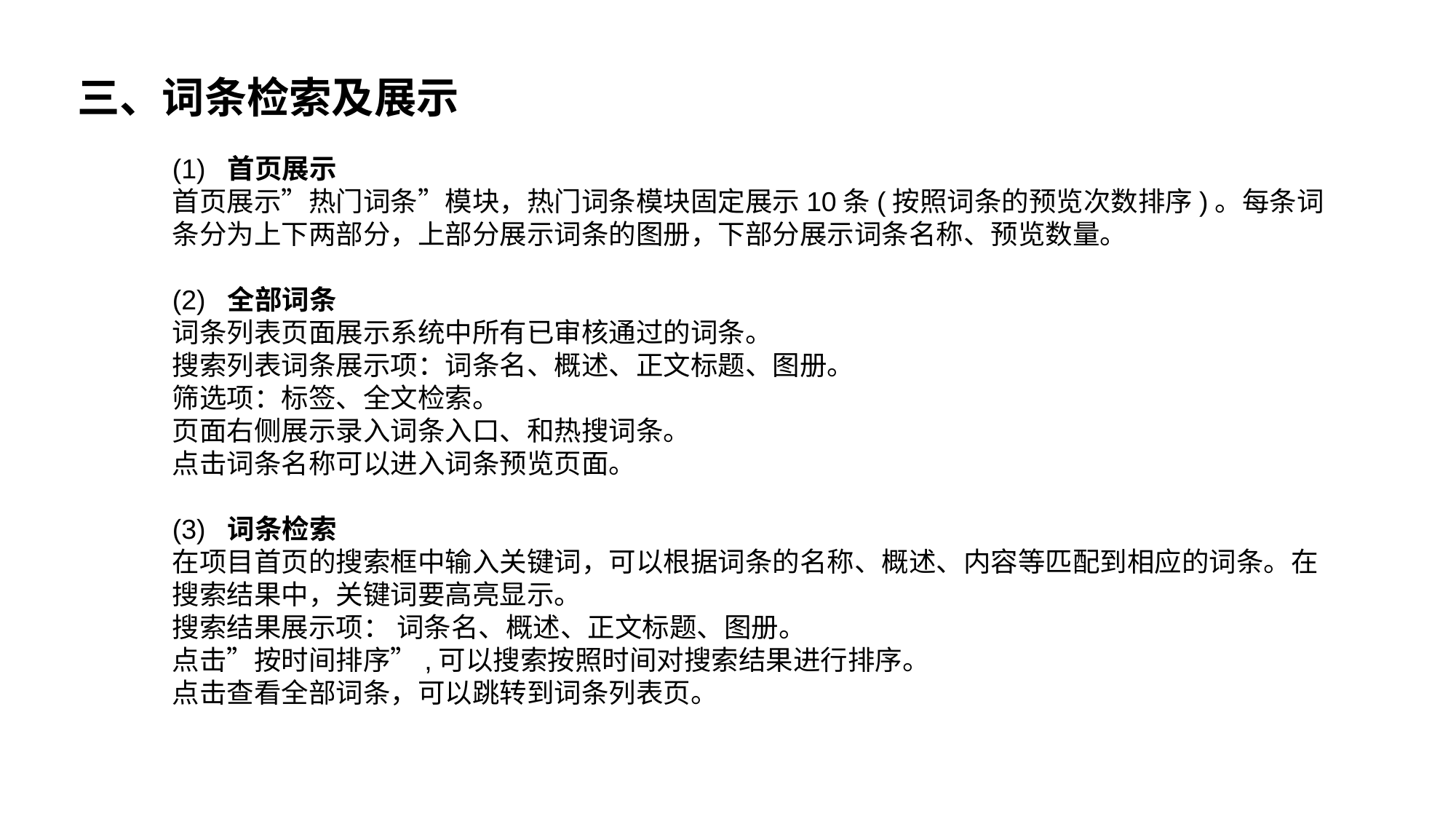

三、词条检索及展示
(1)  首页展示
首页展示”热门词条”模块，热门词条模块固定展示10条(按照词条的预览次数排序)。每条词条分为上下两部分，上部分展示词条的图册，下部分展示词条名称、预览数量。

(2)  全部词条
词条列表页面展示系统中所有已审核通过的词条。
搜索列表词条展示项：词条名、概述、正文标题、图册。
筛选项：标签、全文检索。
页面右侧展示录入词条入口、和热搜词条。
点击词条名称可以进入词条预览页面。

(3)  词条检索
在项目首页的搜索框中输入关键词，可以根据词条的名称、概述、内容等匹配到相应的词条。在搜索结果中，关键词要高亮显示。
搜索结果展示项： 词条名、概述、正文标题、图册。
点击”按时间排序”,可以搜索按照时间对搜索结果进行排序。
点击查看全部词条，可以跳转到词条列表页。